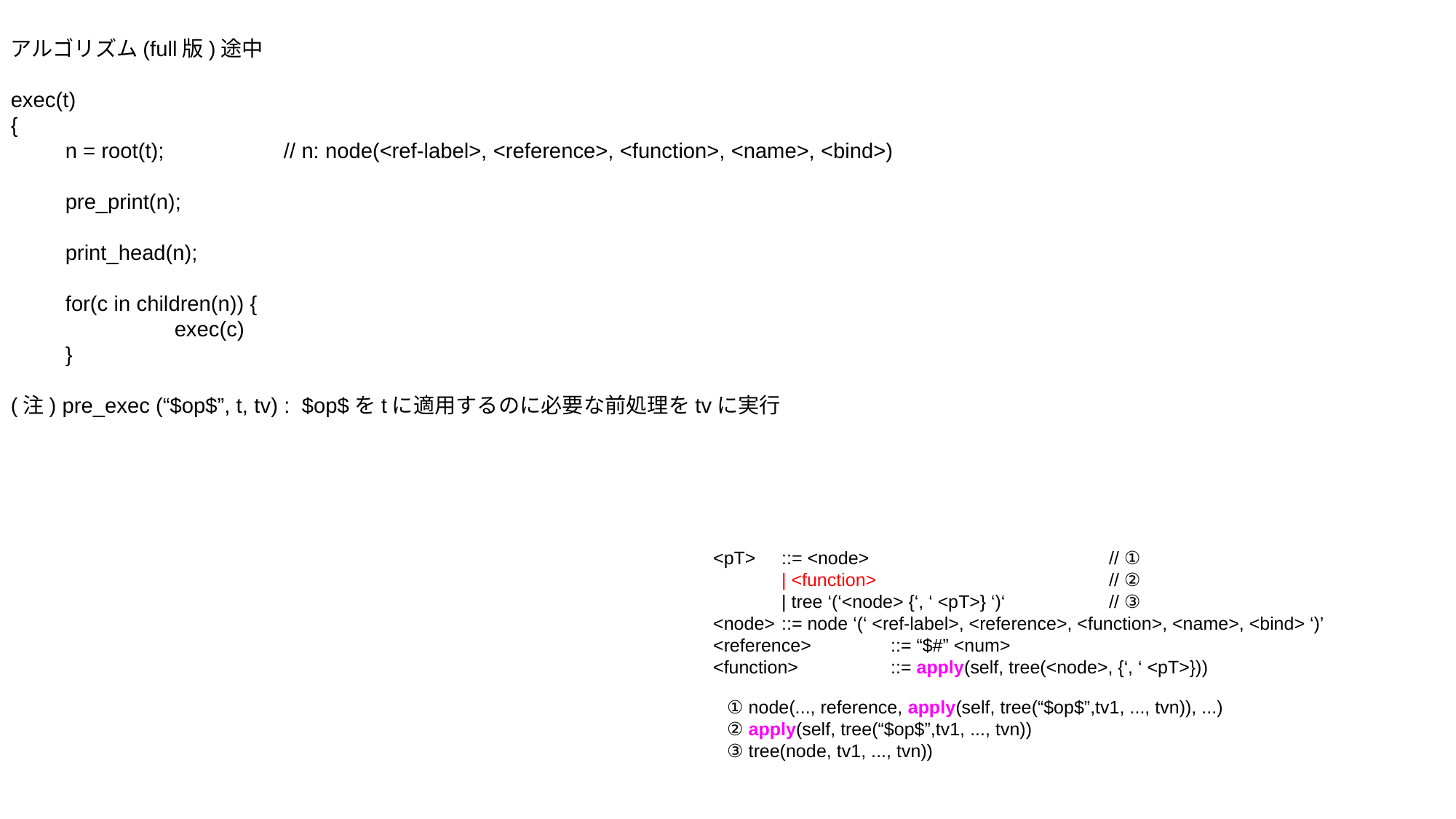

アルゴリズム(full版)途中

exec(t)
{
n = root(t);		// n: node(<ref-label>, <reference>, <function>, <name>, <bind>)

pre_print(n);

print_head(n);

for(c in children(n)) {
	exec(c)
}

(注) pre_exec (“$op$”, t, tv) :  $op$をtに適用するのに必要な前処理をtvに実行
　　<pT>	::= <node>			// ①
	| <function>			// ②
	| tree ‘(‘<node> {‘, ‘ <pT>} ‘)‘	// ③
　　<node>	::= node ‘(‘ <ref-label>, <reference>, <function>, <name>, <bind> ‘)’
　　<reference>	::= “$#” <num>
　　<function>	::= apply(self, tree(<node>, {‘, ‘ <pT>}))
① node(..., reference, apply(self, tree(“$op$”,tv1, ..., tvn)), ...)
② apply(self, tree(“$op$”,tv1, ..., tvn))
③ tree(node, tv1, ..., tvn))